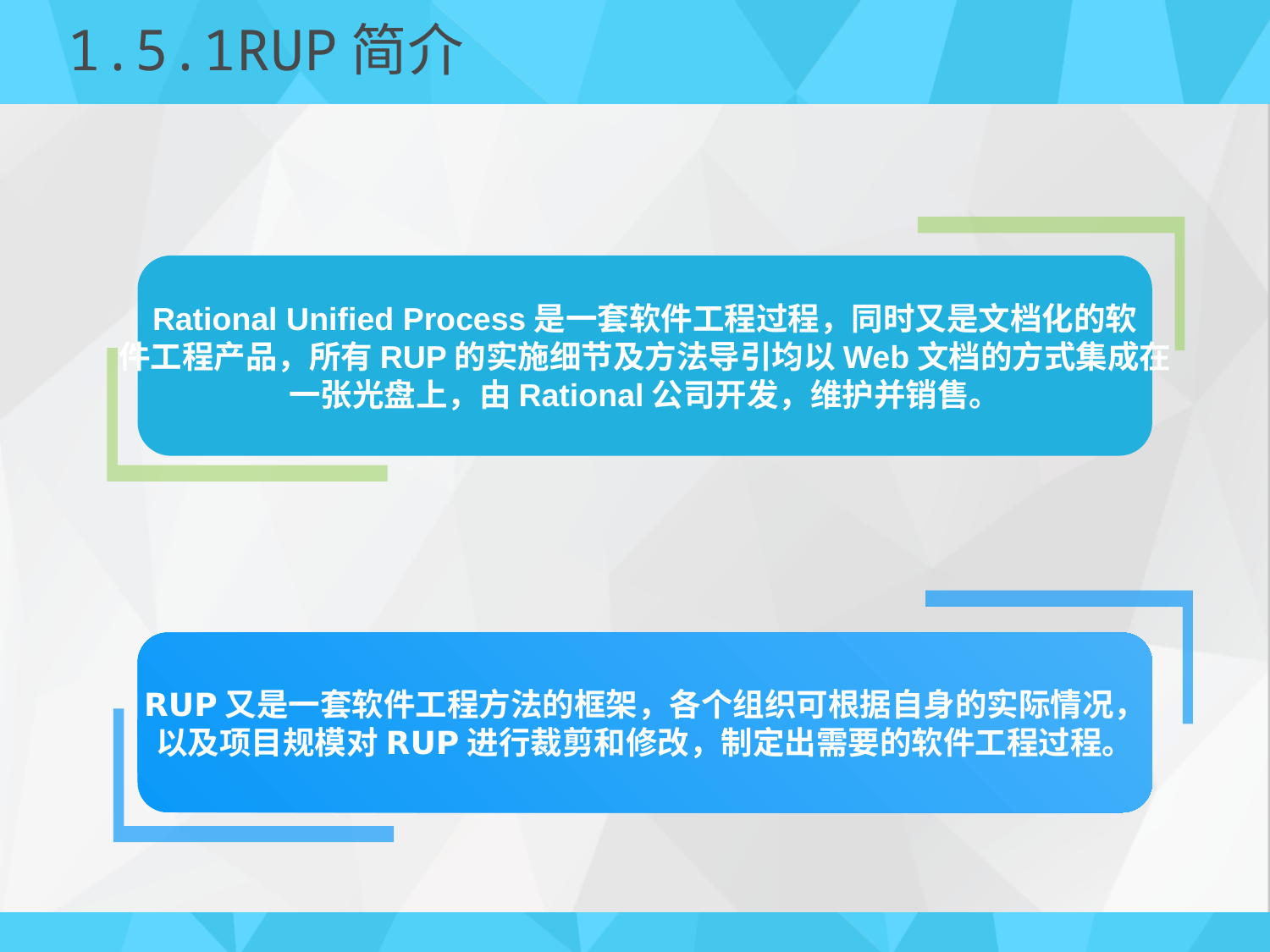

# 1.5.1RUP简介

Rational Unified Process是一套软件工程过程，同时又是文档化的软
件工程产品，所有RUP的实施细节及方法导引均以Web文档的方式集成在
一张光盘上，由Rational公司开发，维护并销售。

RUP又是一套软件工程方法的框架，各个组织可根据自身的实际情况，
以及项目规模对RUP进行裁剪和修改，制定出需要的软件工程过程。